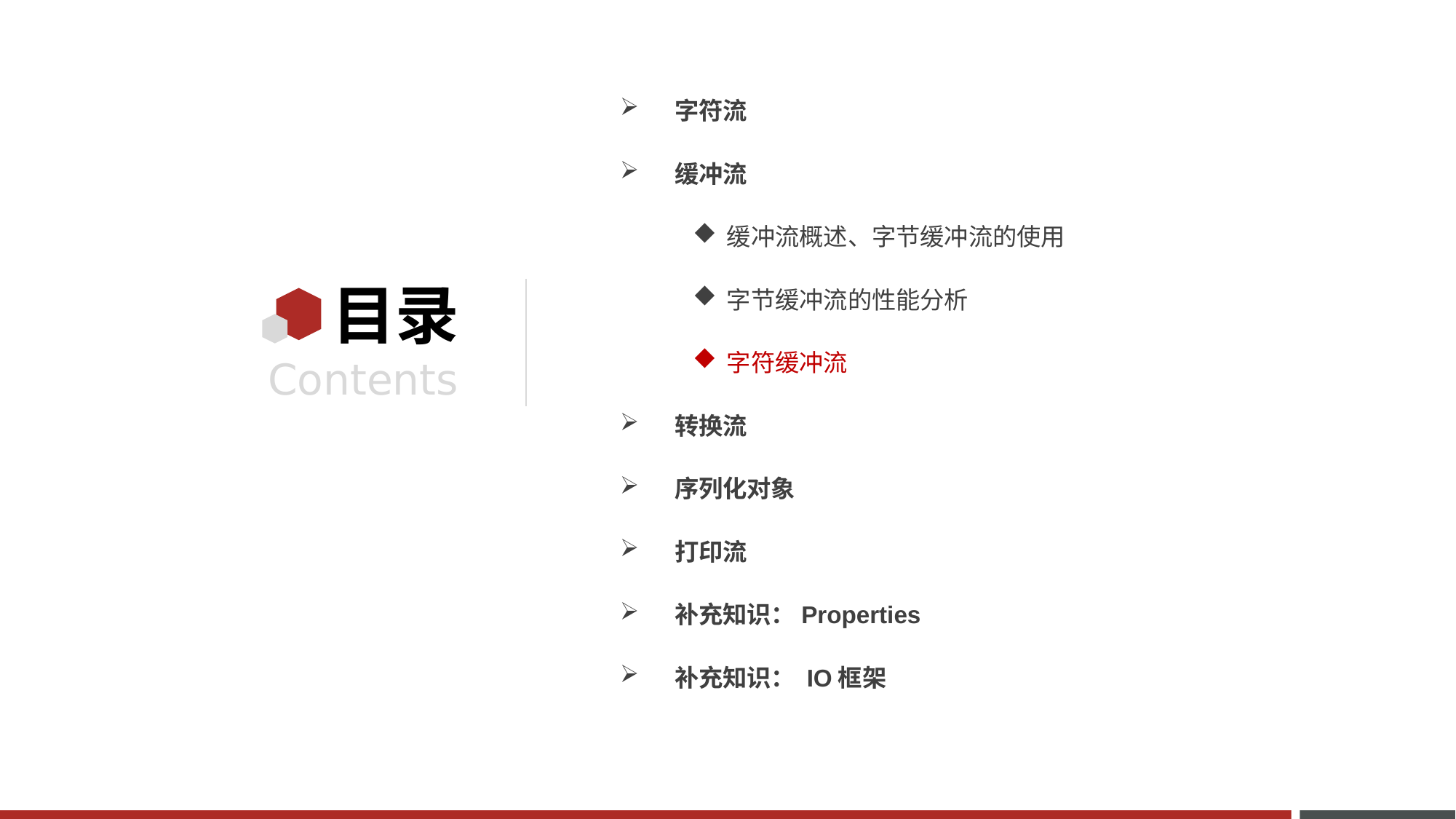

字符流
缓冲流
缓冲流概述、字节缓冲流的使用
字节缓冲流的性能分析
字符缓冲流
转换流
序列化对象
打印流
补充知识：Properties
补充知识： IO框架